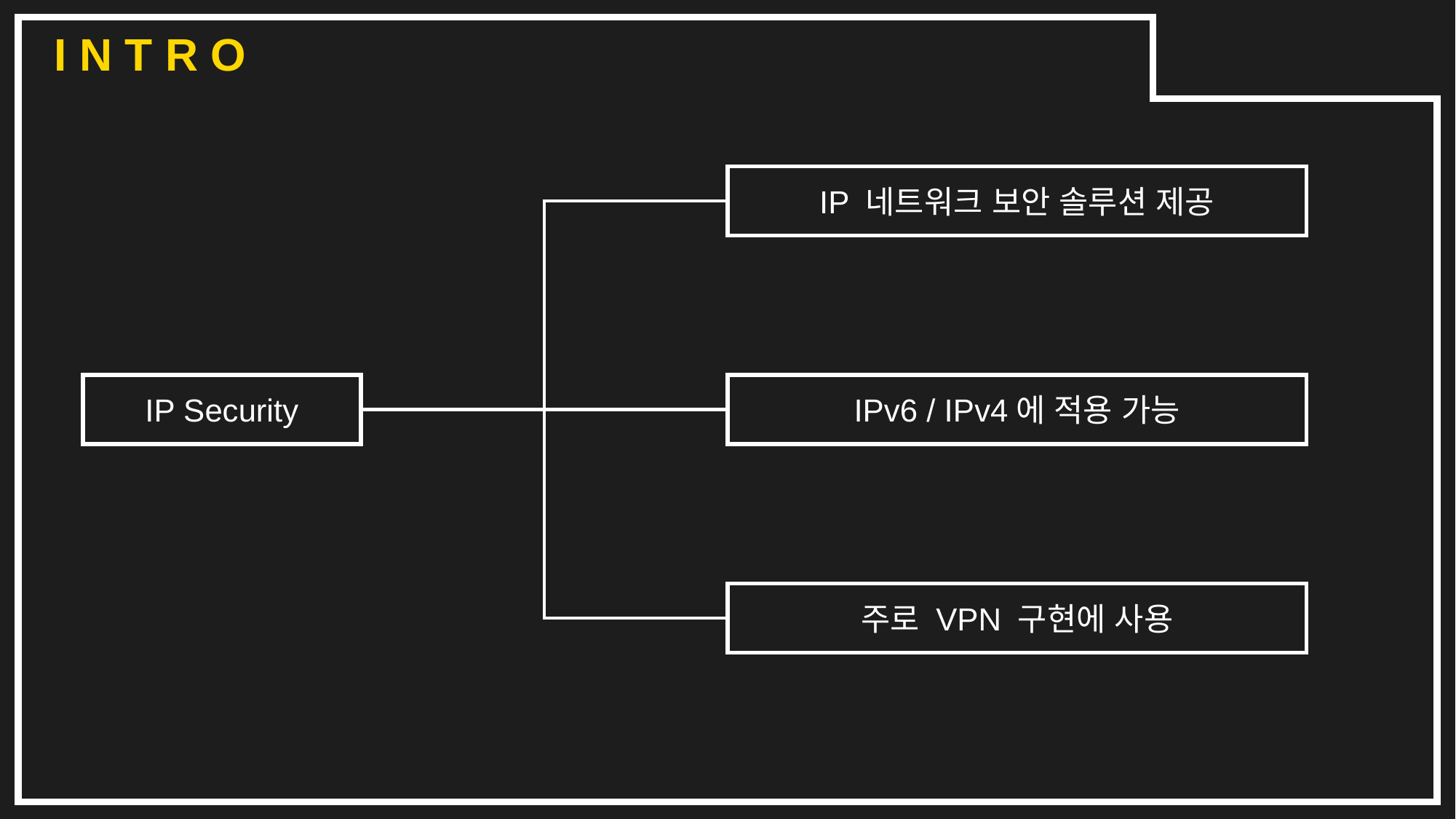

I N T R O
IP 네트워크 보안 솔루션 제공
IP Security
IPv6 / IPv4에 적용 가능
주로 VPN 구현에 사용